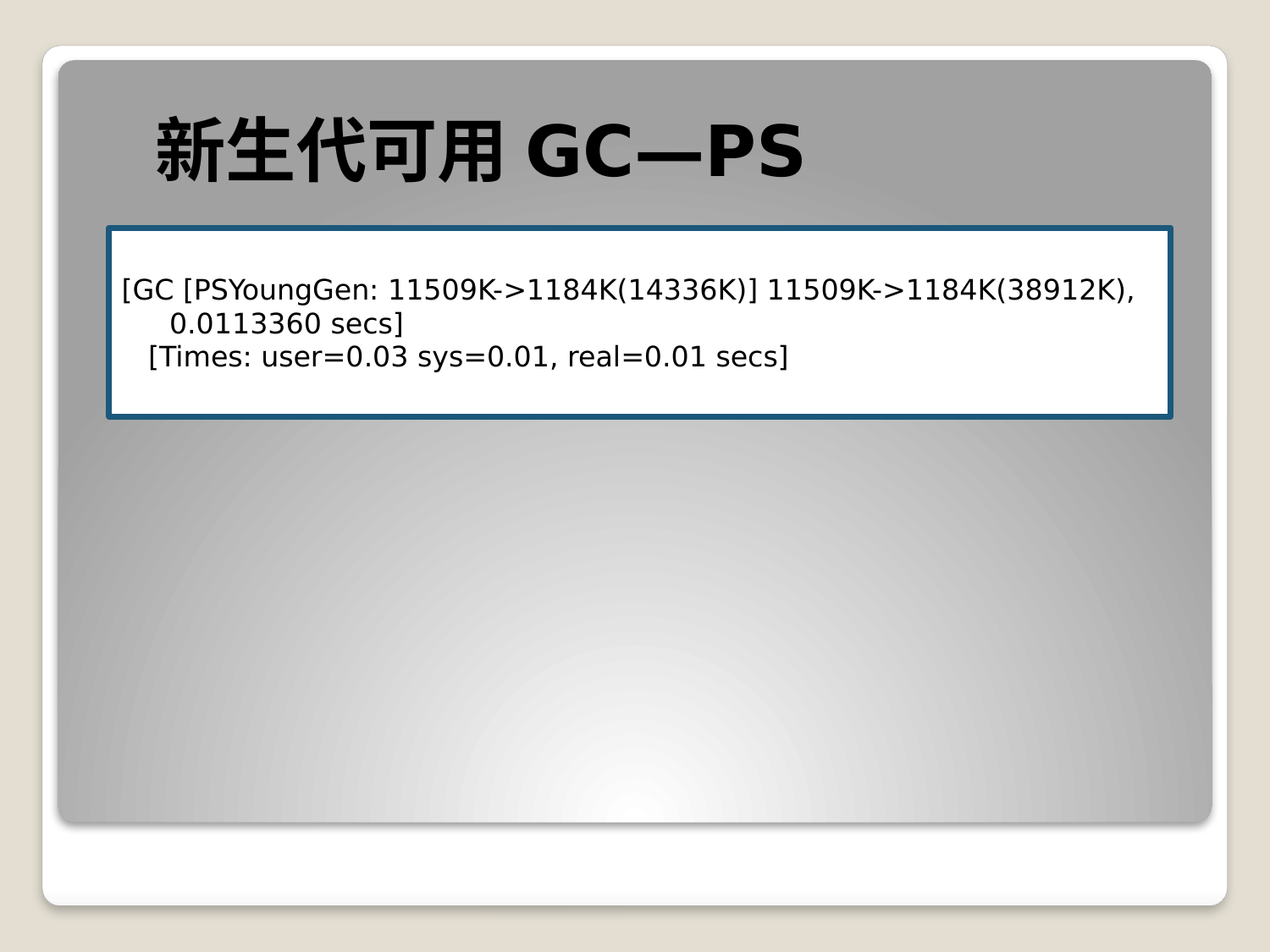

新生代可用GC—PS
[GC [PSYoungGen: 11509K->1184K(14336K)] 11509K->1184K(38912K), 0.0113360 secs]
   [Times: user=0.03 sys=0.01, real=0.01 secs]